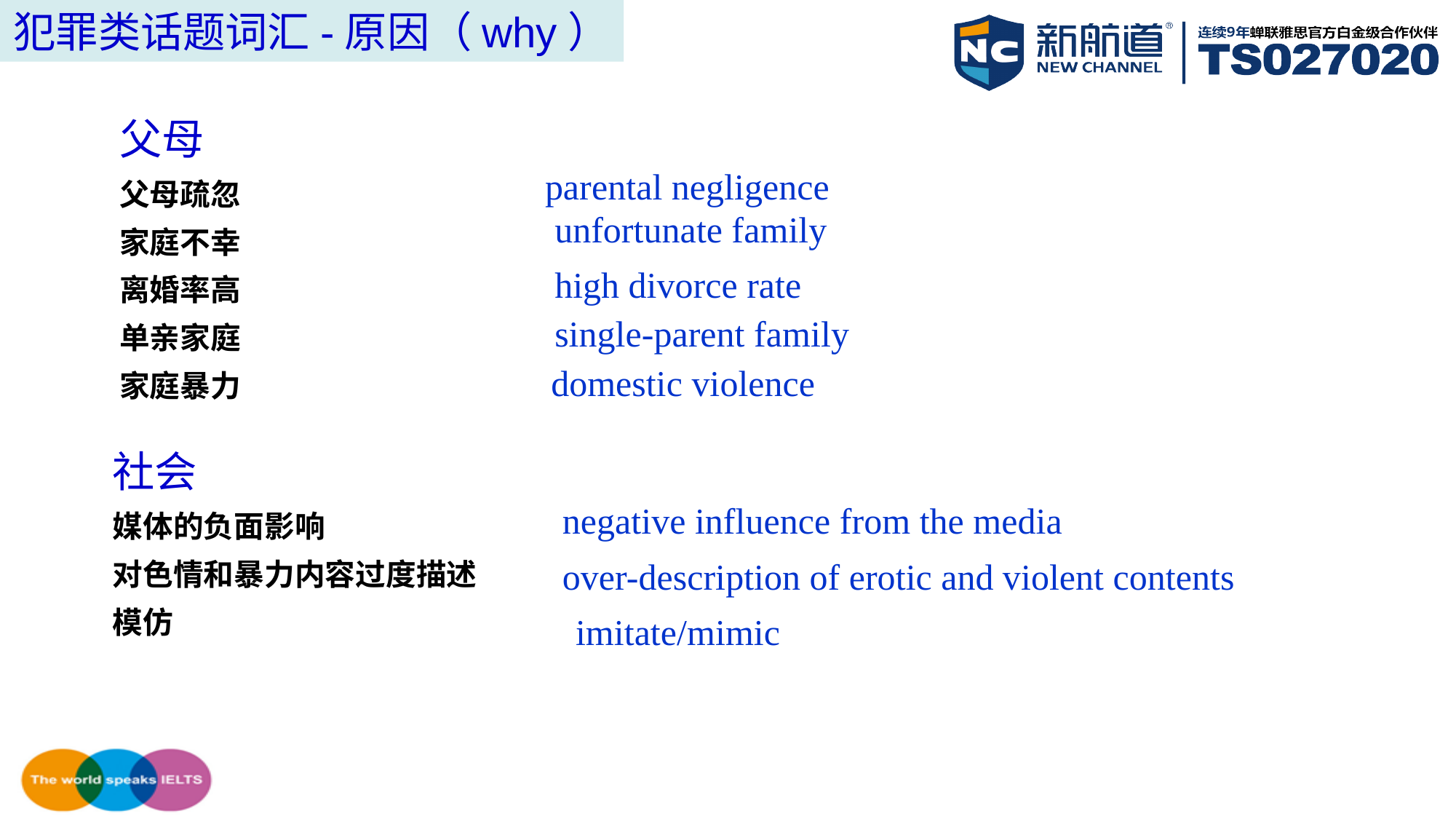

犯罪类话题词汇-原因（why）
父母
父母疏忽
家庭不幸
离婚率高
单亲家庭
家庭暴力
parental negligence
unfortunate family
high divorce rate
single-parent family
domestic violence
社会
媒体的负面影响
对色情和暴力内容过度描述
模仿

negative influence from the media
over-description of erotic and violent contents
imitate/mimic